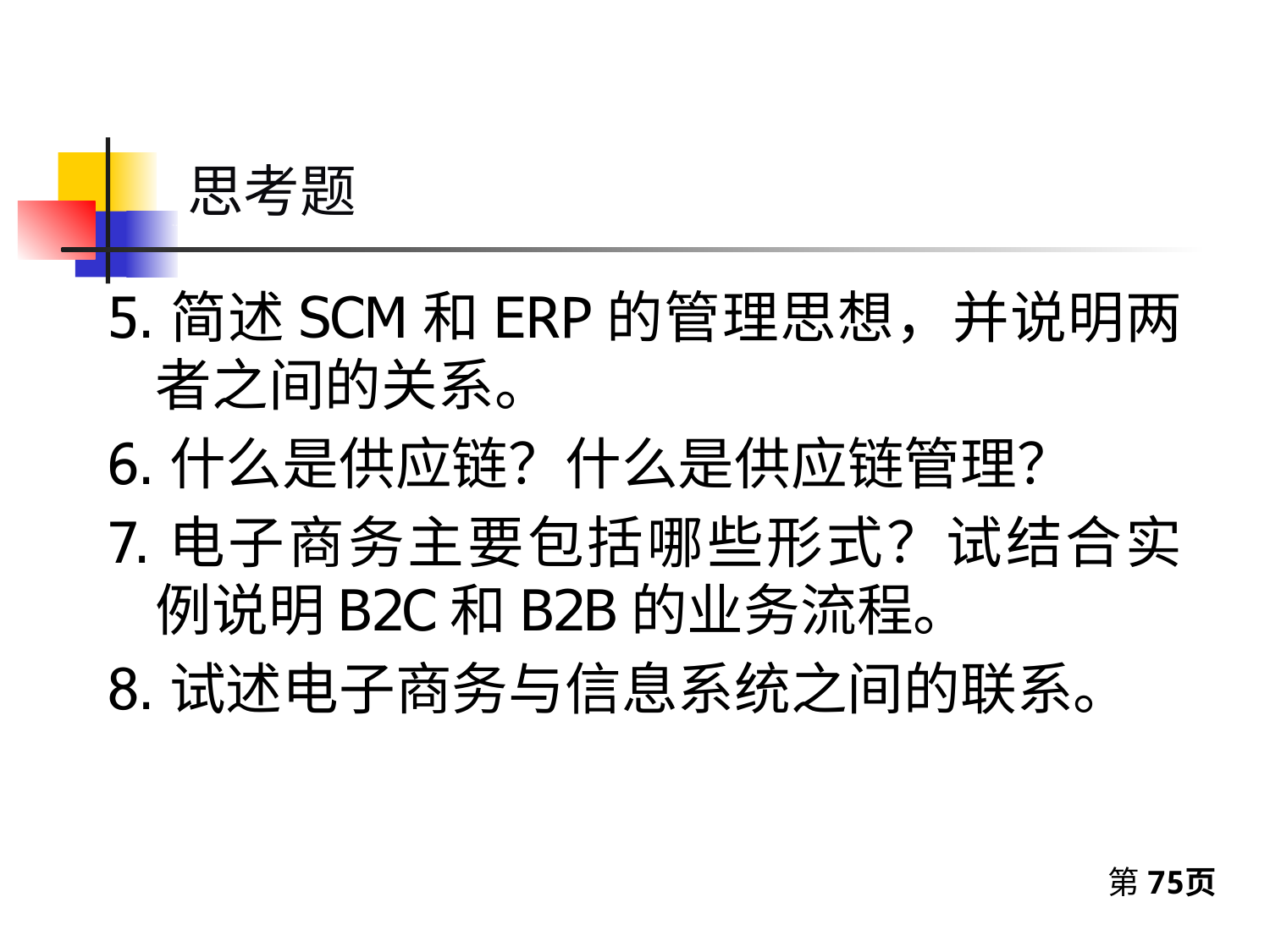

# 第一章思考题
思考题
5.简述SCM和ERP的管理思想，并说明两者之间的关系。
6.什么是供应链？什么是供应链管理？
7.电子商务主要包括哪些形式？试结合实例说明B2C和B2B的业务流程。
8.试述电子商务与信息系统之间的联系。